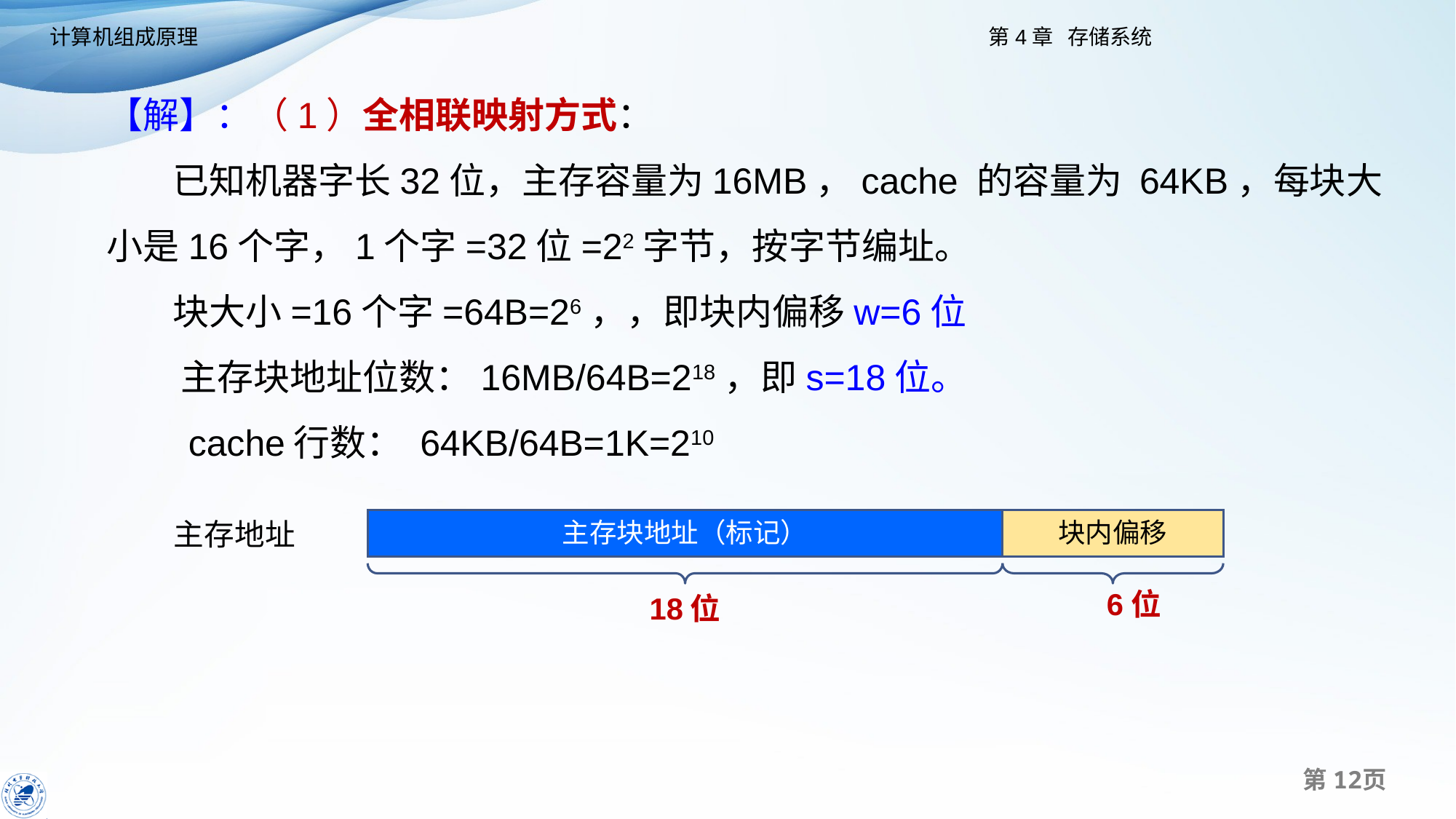

【解】：（1）全相联映射方式：
       已知机器字长32位，主存容量为16MB，cache 的容量为 64KB，每块大小是16个字，1个字=32位=22字节，按字节编址。
       块大小=16个字=64B=26，，即块内偏移w=6位
        主存块地址位数：16MB/64B=218，即s=18位。
        cache行数： 64KB/64B=1K=210
主存地址

主存块地址（标记）
块内偏移
6位
18位